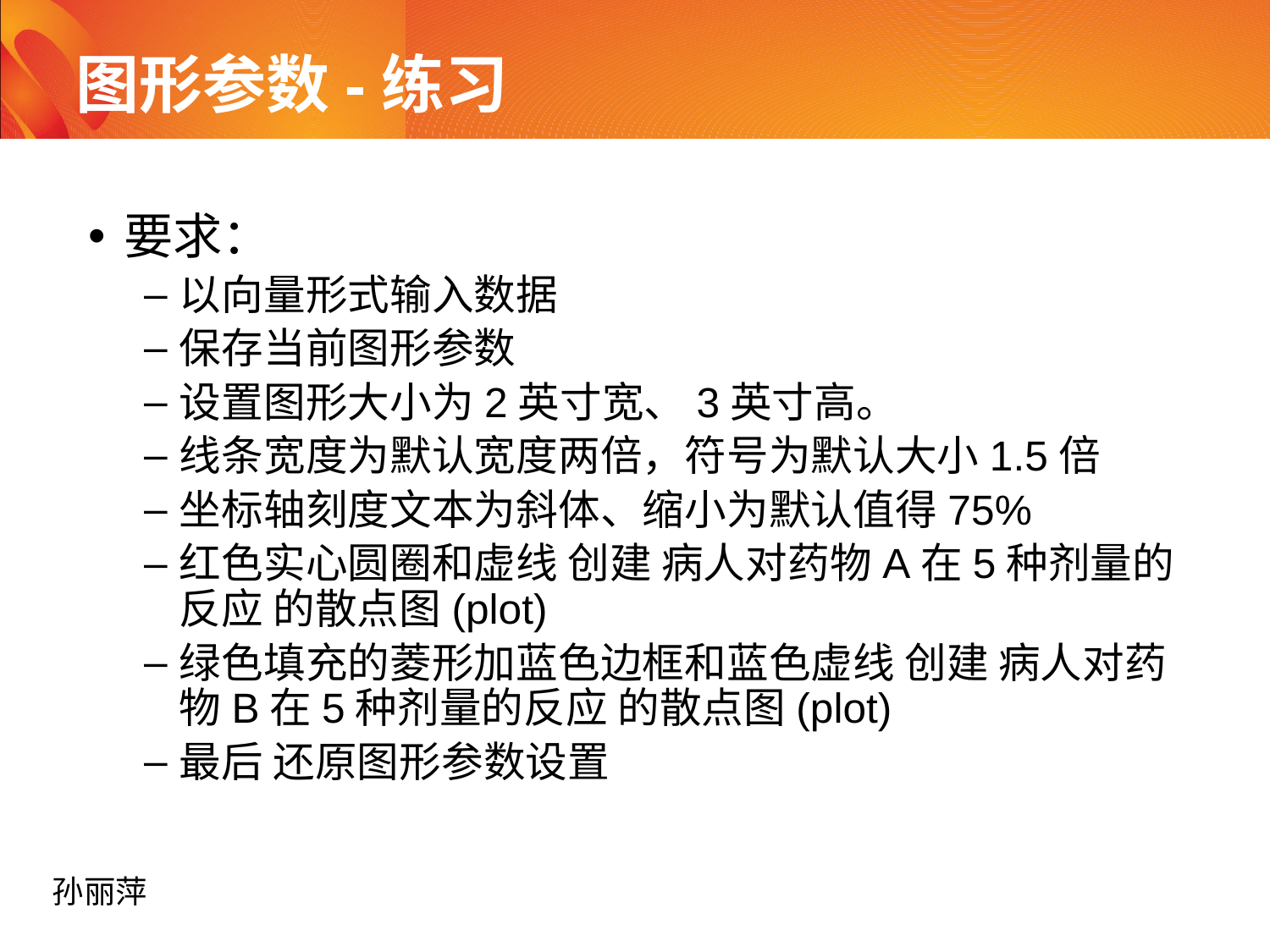

# 图形参数-练习
要求：
以向量形式输入数据
保存当前图形参数
设置图形大小为2英寸宽、3英寸高。
线条宽度为默认宽度两倍，符号为默认大小1.5倍
坐标轴刻度文本为斜体、缩小为默认值得75%
红色实心圆圈和虚线 创建 病人对药物A在5种剂量的反应 的散点图(plot)
绿色填充的菱形加蓝色边框和蓝色虚线 创建 病人对药物B在5种剂量的反应 的散点图(plot)
最后 还原图形参数设置

15